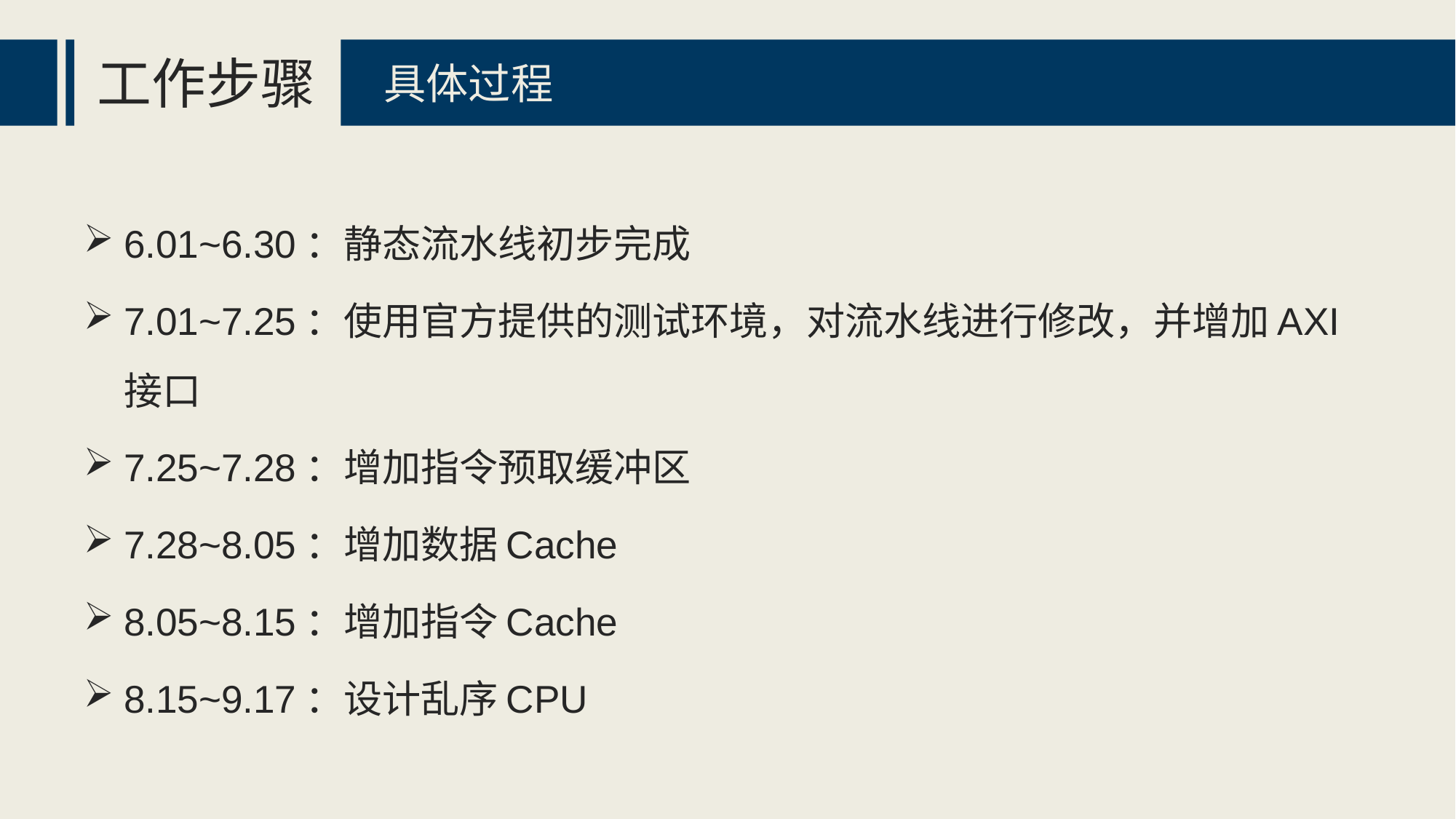

工作步骤
具体过程
6.01~6.30：静态流水线初步完成
7.01~7.25：使用官方提供的测试环境，对流水线进行修改，并增加AXI接口
7.25~7.28：增加指令预取缓冲区
7.28~8.05：增加数据Cache
8.05~8.15：增加指令Cache
8.15~9.17：设计乱序CPU